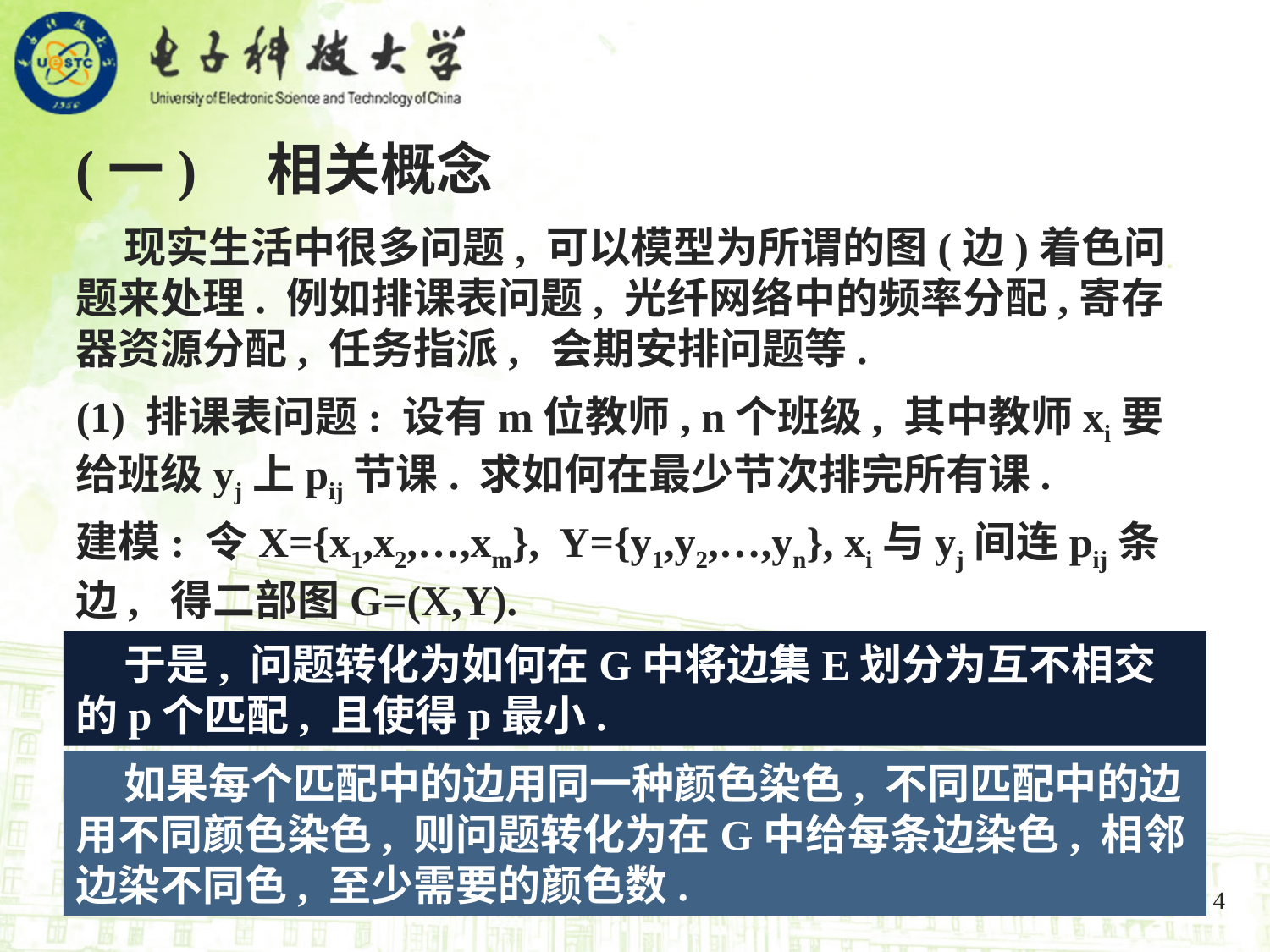

(一)    相关概念
    现实生活中很多问题, 可以模型为所谓的图(边)着色问题来处理. 例如排课表问题, 光纤网络中的频率分配,寄存器资源分配, 任务指派,  会期安排问题等.
(1) 排课表问题: 设有m位教师, n个班级, 其中教师xi要给班级yj上pij节课. 求如何在最少节次排完所有课.
建模: 令X={x1,x2,…,xm},  Y={y1,y2,…,yn}, xi与yj间连pij条边,  得二部图G=(X,Y).
    于是, 问题转化为如何在G中将边集E划分为互不相交的p个匹配, 且使得p最小.
    如果每个匹配中的边用同一种颜色染色, 不同匹配中的边用不同颜色染色, 则问题转化为在G中给每条边染色, 相邻边染不同色, 至少需要的颜色数.
4